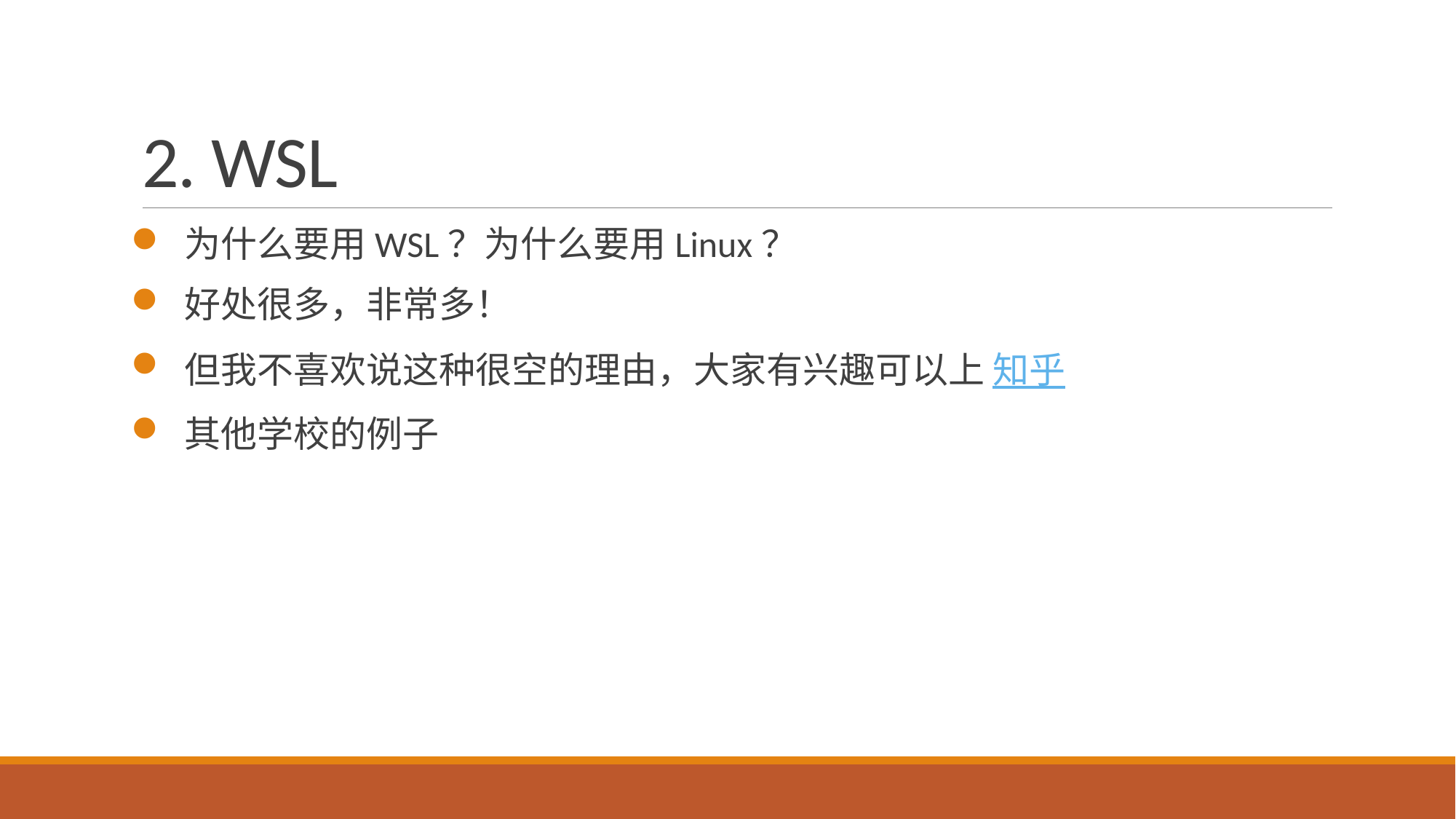

# 2. WSL
 为什么要用WSL？为什么要用Linux？
 好处很多，非常多！
 但我不喜欢说这种很空的理由，大家有兴趣可以上 知乎
 其他学校的例子